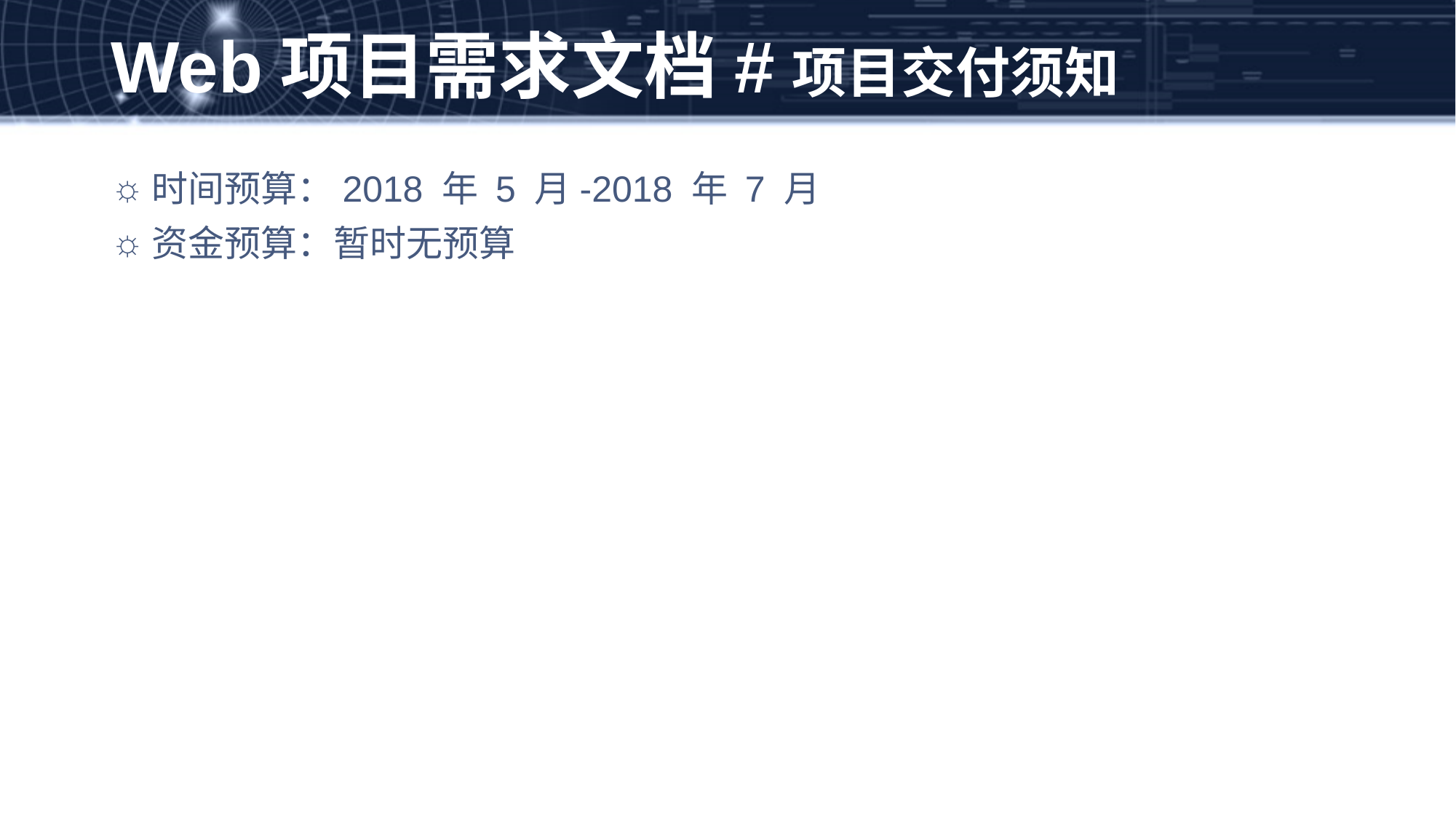

# Web项目需求文档#项目交付须知
时间预算：2018 年 5 月-2018 年 7 月
资金预算：暂时无预算